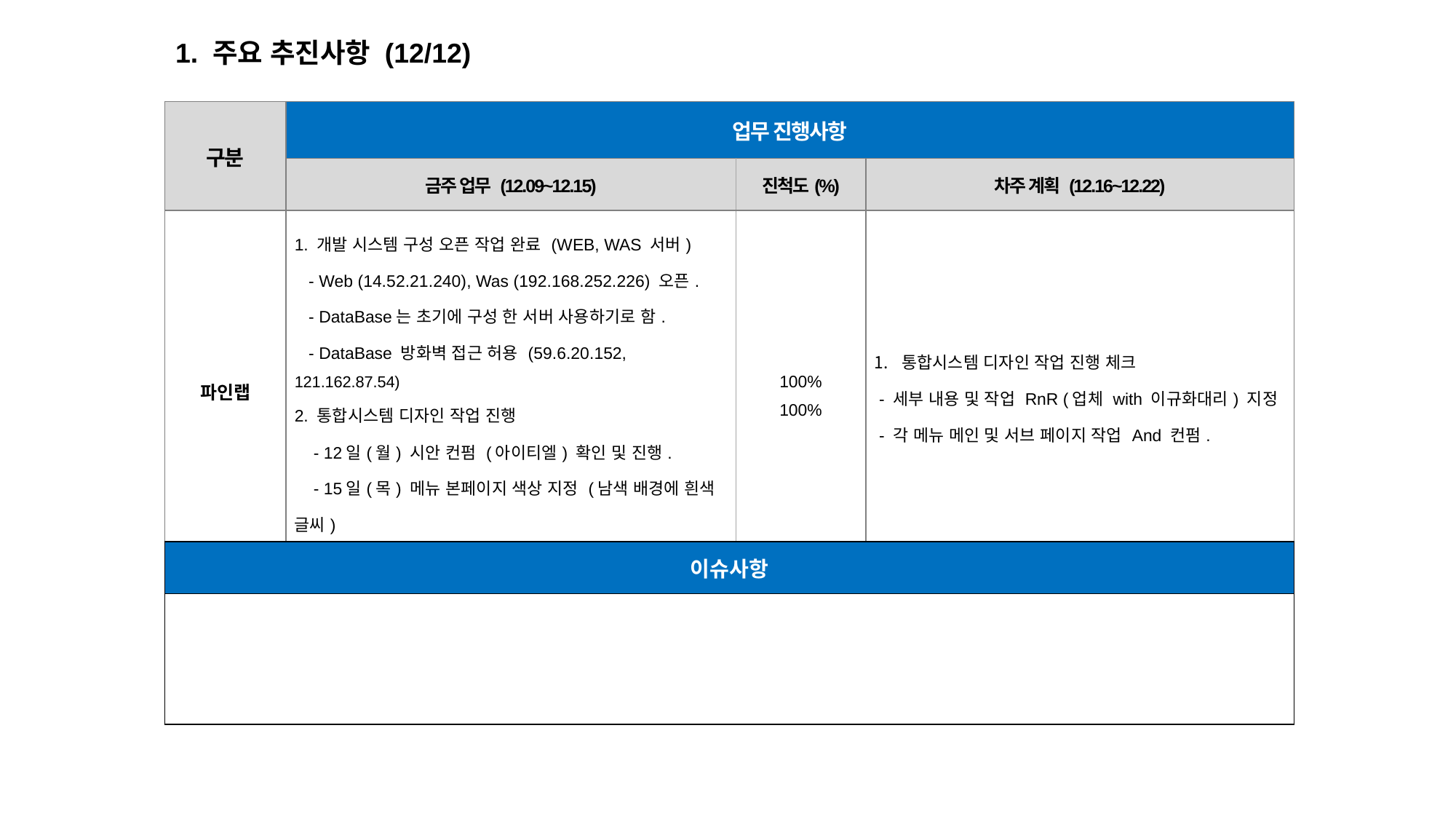

1. 주요 추진사항 (12/12)
| 구분 | 업무 진행사항 |  |  |
| --- | --- | --- | --- |
|  | 금주 업무 (12.09~12.15) | 진척도(%) | 차주 계획 (12.16~12.22) |
| 파인랩 | 1. 개발 시스템 구성 오픈 작업 완료 (WEB, WAS 서버) - Web (14.52.21.240), Was (192.168.252.226) 오픈. - DataBase는 초기에 구성 한 서버 사용하기로 함. - DataBase 방화벽 접근 허용 (59.6.20.152, 121.162.87.54) 2. 통합시스템 디자인 작업 진행 - 12일(월) 시안 컨펌 (아이티엘) 확인 및 진행. - 15일(목) 메뉴 본페이지 색상 지정 (남색 배경에 흰색 글씨) | 100% 100% | 통합시스템 디자인 작업 진행 체크 - 세부 내용 및 작업 RnR (업체 with 이규화대리) 지정 - 각 메뉴 메인 및 서브 페이지 작업 And 컨펌. |
| 이슈사항 |
| --- |
|  |